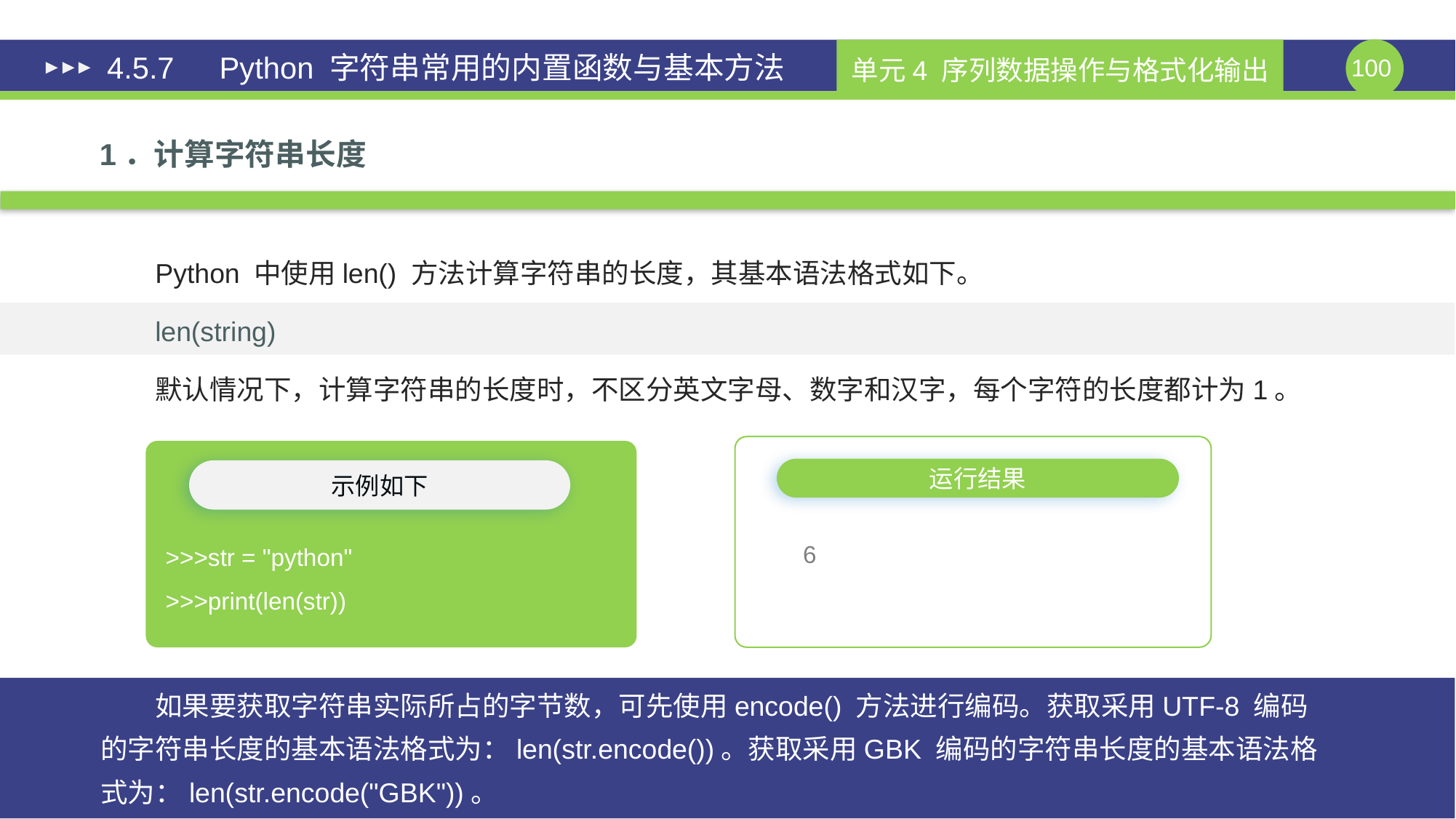

# 4.5.7　Python 字符串常用的内置函数与基本方法
1．计算字符串长度

Python 中使用len() 方法计算字符串的长度，其基本语法格式如下。

len(string)

默认情况下，计算字符串的长度时，不区分英文字母、数字和汉字，每个字符的长度都计为1。

运行结果
示例如下
6
>>>str = "python"
>>>print(len(str))
如果要获取字符串实际所占的字节数，可先使用encode() 方法进行编码。获取采用UTF-8 编码的字符串长度的基本语法格式为：len(str.encode())。获取采用GBK 编码的字符串长度的基本语法格式为：len(str.encode("GBK"))。